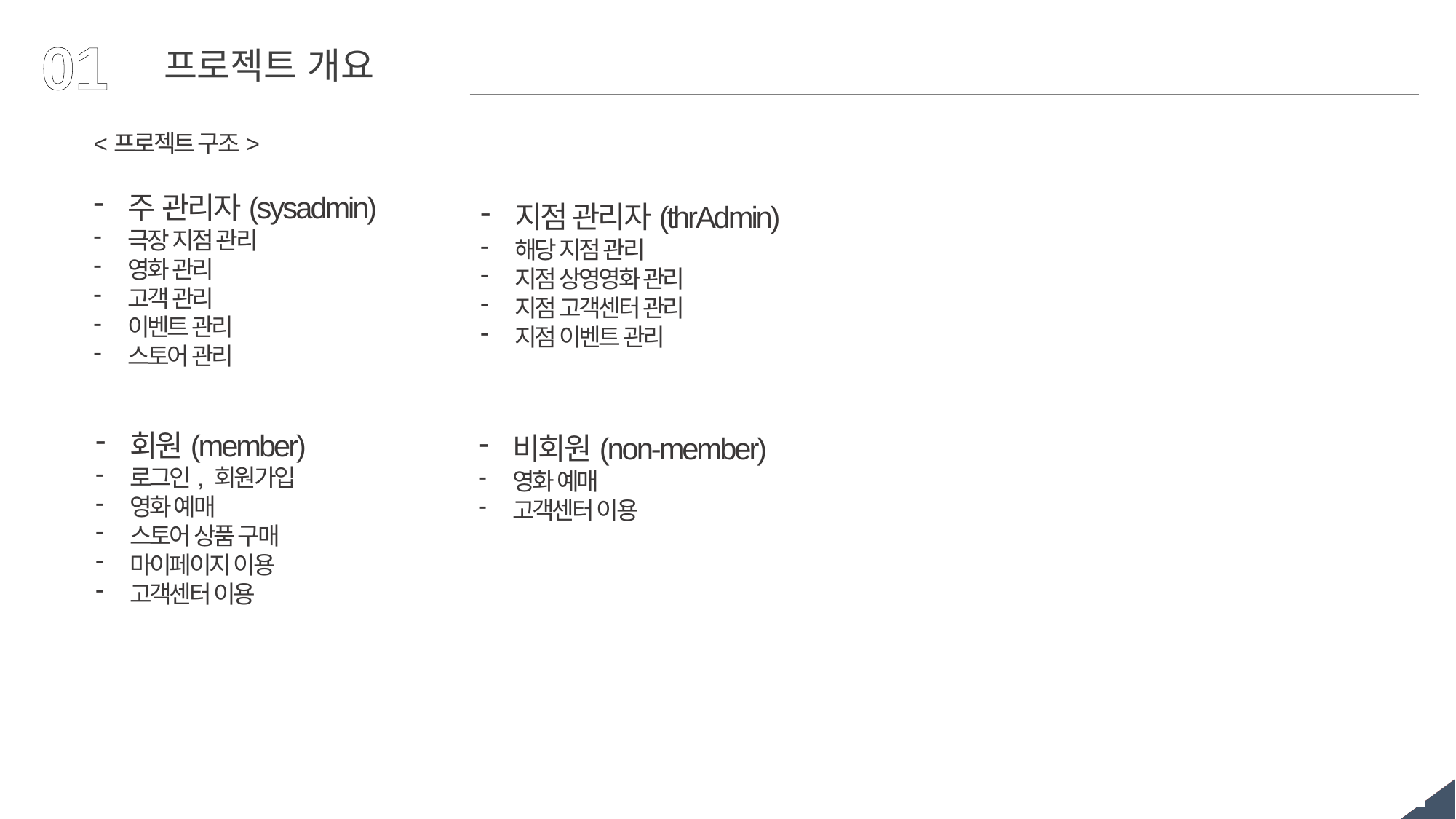

01
프로젝트 개요

<프로젝트 구조>

주 관리자(sysadmin)
극장 지점 관리
영화 관리
고객 관리
이벤트 관리
스토어 관리

지점 관리자(thrAdmin)
해당 지점 관리
지점 상영영화 관리
지점 고객센터 관리
지점 이벤트 관리

회원(member)
로그인, 회원가입
영화 예매
스토어 상품 구매
마이페이지 이용
고객센터 이용

비회원(non-member)
영화 예매
고객센터 이용